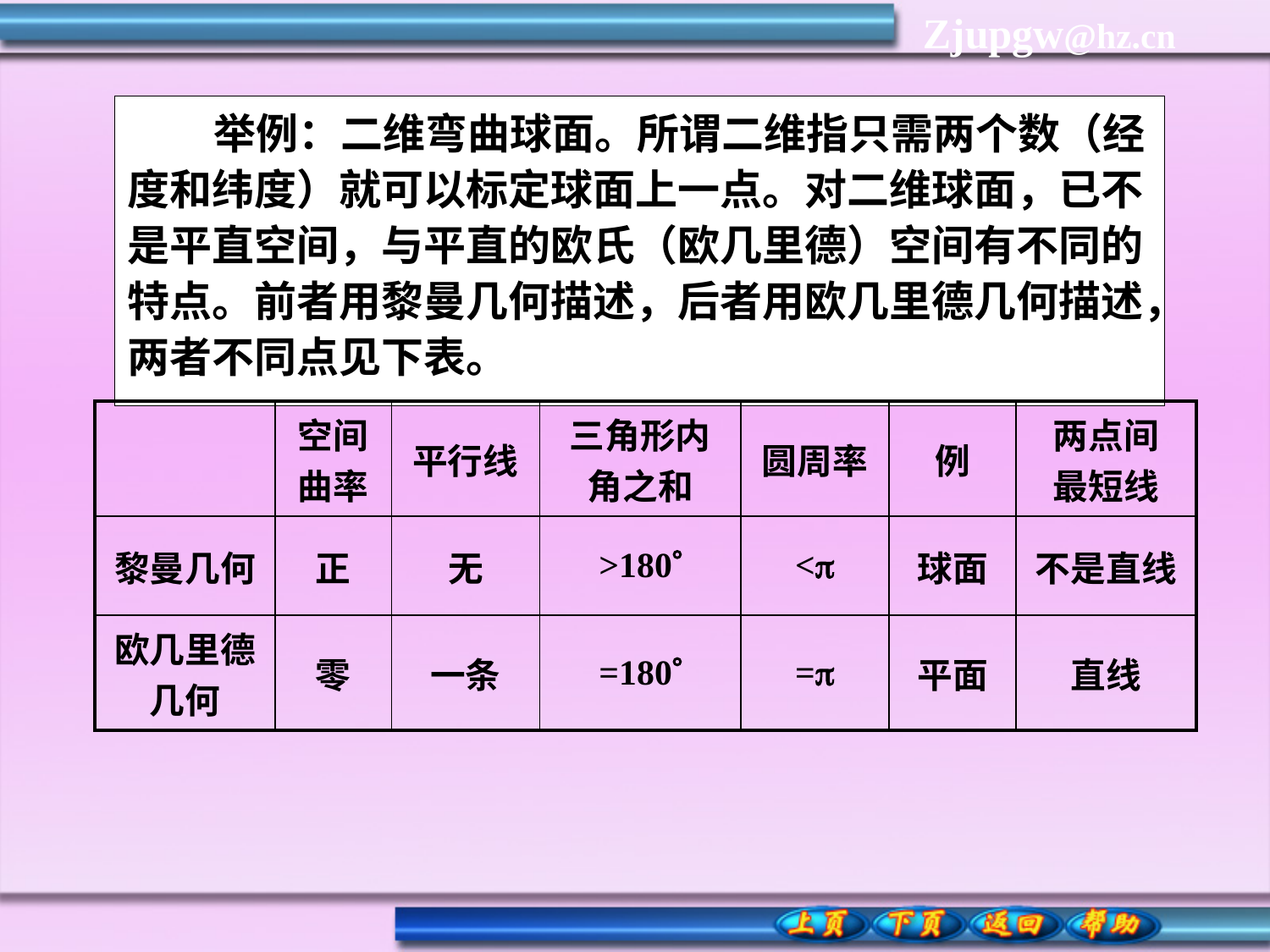

举例：二维弯曲球面。所谓二维指只需两个数（经度和纬度）就可以标定球面上一点。对二维球面，已不是平直空间，与平直的欧氏（欧几里德）空间有不同的特点。前者用黎曼几何描述，后者用欧几里德几何描述，两者不同点见下表。
|  | 空间 曲率 | 平行线 | 三角形内 角之和 | 圆周率 | 例 | 两点间 最短线 |
| --- | --- | --- | --- | --- | --- | --- |
| 黎曼几何 | 正 | 无 | >180° | <π | 球面 | 不是直线 |
| 欧几里德 几何 | 零 | 一条 | =180° | =π | 平面 | 直线 |